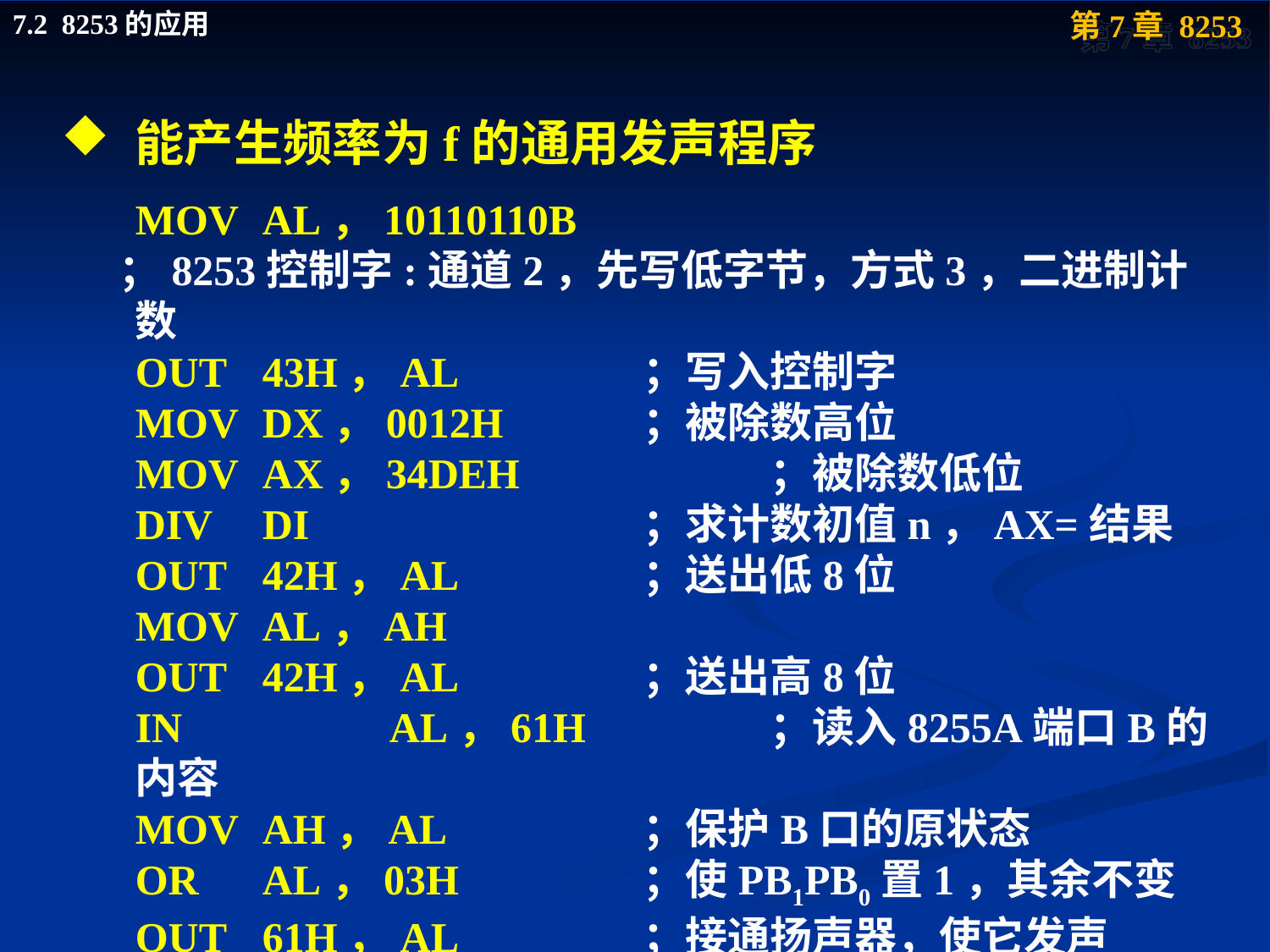

能产生频率为f的通用发声程序
       MOV	AL，10110110B
     ；8253控制字:通道2，先写低字节，方式3，二进制计数
       OUT	43H，AL		；写入控制字
       MOV	DX，0012H		；被除数高位
       MOV	AX，34DEH		；被除数低位
       DIV	DI			；求计数初值n，AX=结果
       OUT	42H，AL		；送出低8位
       MOV	AL，AH
       OUT	42H，AL		；送出高8位
       IN		AL，61H		；读入8255A端口B的内容
       MOV	AH，AL		；保护B口的原状态
       OR	AL，03H		；使PB1PB0置1，其余不变
       OUT	61H，AL		；接通扬声器，使它发声